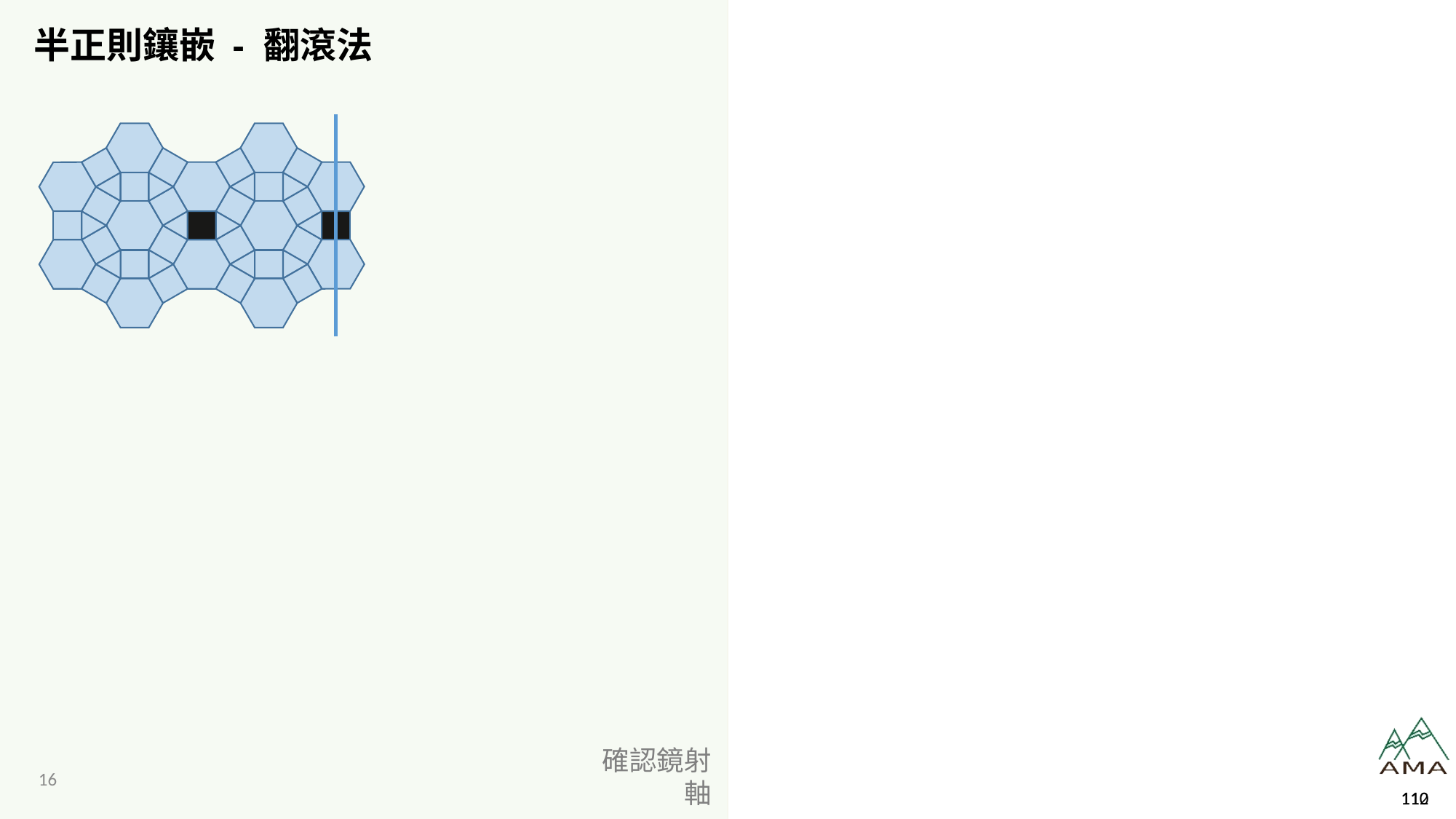

# 半正則鑲嵌 - 翻滾法

確認鏡射軸
110
112